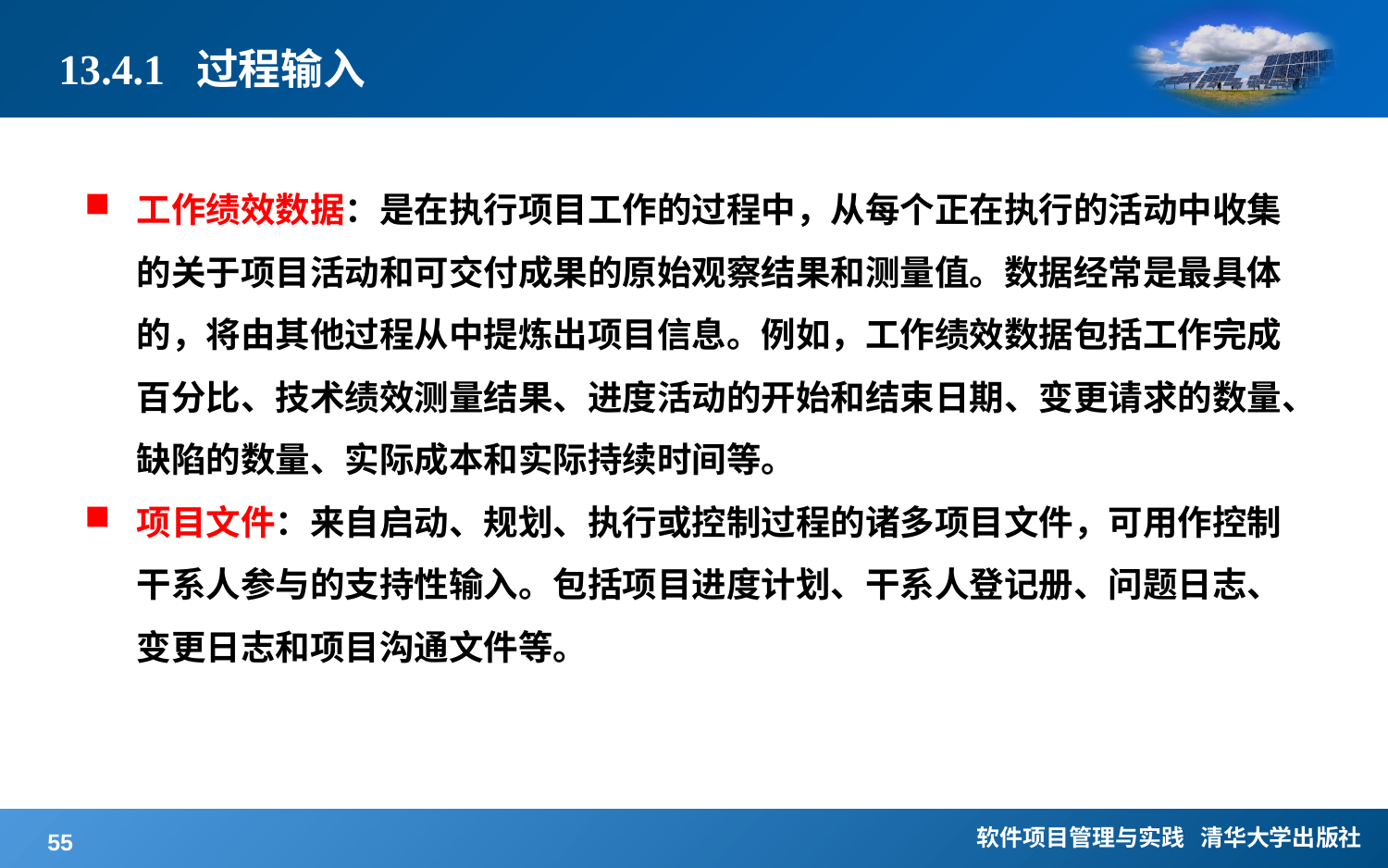

# 13.4.1  过程输入
工作绩效数据：是在执行项目工作的过程中，从每个正在执行的活动中收集的关于项目活动和可交付成果的原始观察结果和测量值。数据经常是最具体的，将由其他过程从中提炼出项目信息。例如，工作绩效数据包括工作完成百分比、技术绩效测量结果、进度活动的开始和结束日期、变更请求的数量、缺陷的数量、实际成本和实际持续时间等。
项目文件：来自启动、规划、执行或控制过程的诸多项目文件，可用作控制干系人参与的支持性输入。包括项目进度计划、干系人登记册、问题日志、变更日志和项目沟通文件等。